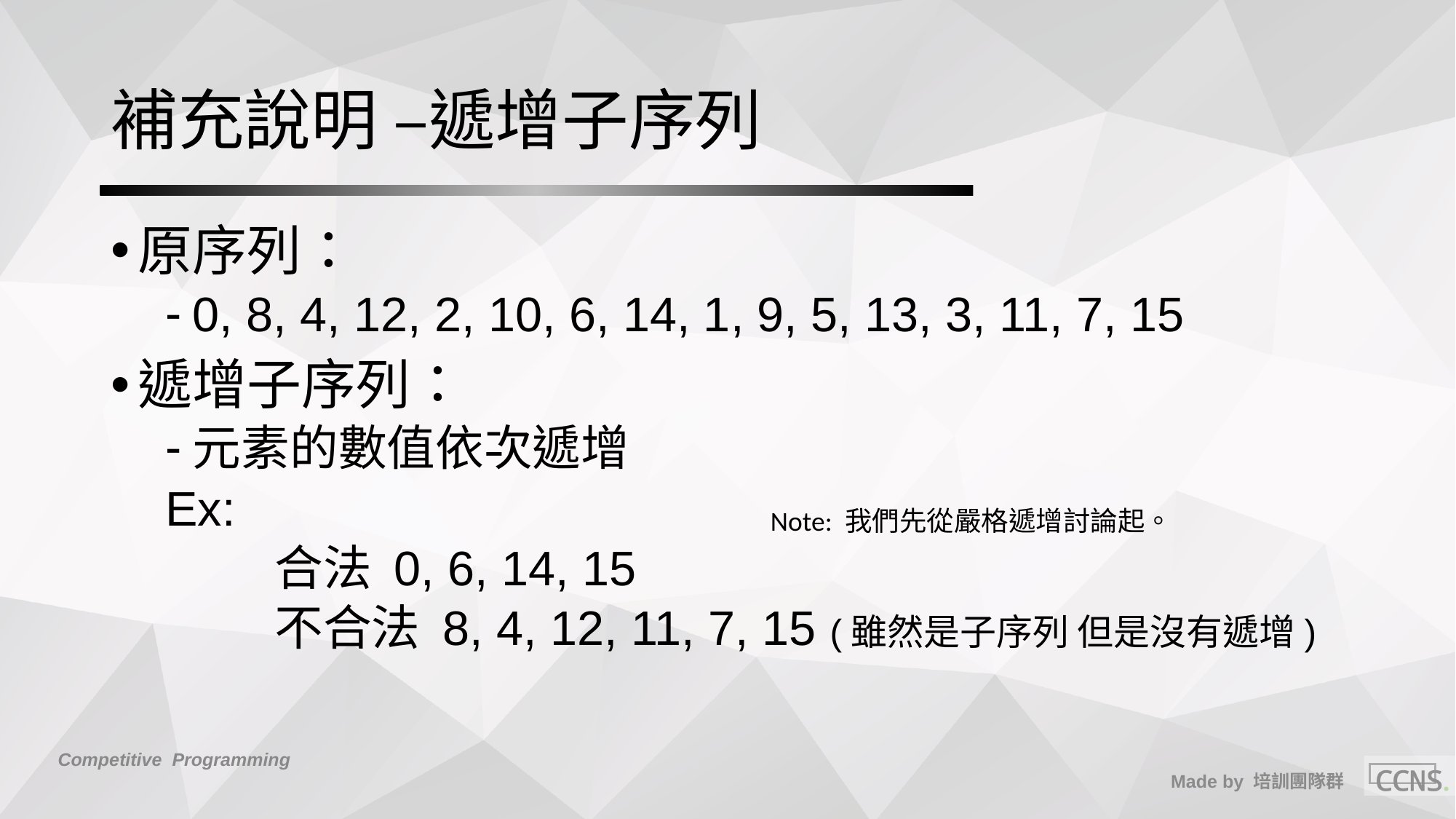

# 補充說明 –遞增子序列
原序列：
0, 8, 4, 12, 2, 10, 6, 14, 1, 9, 5, 13, 3, 11, 7, 15
遞增子序列：
元素的數值依次遞增
Ex:
 	合法 0, 6, 14, 15
	不合法 8, 4, 12, 11, 7, 15 (雖然是子序列 但是沒有遞增)
Note: 我們先從嚴格遞增討論起。